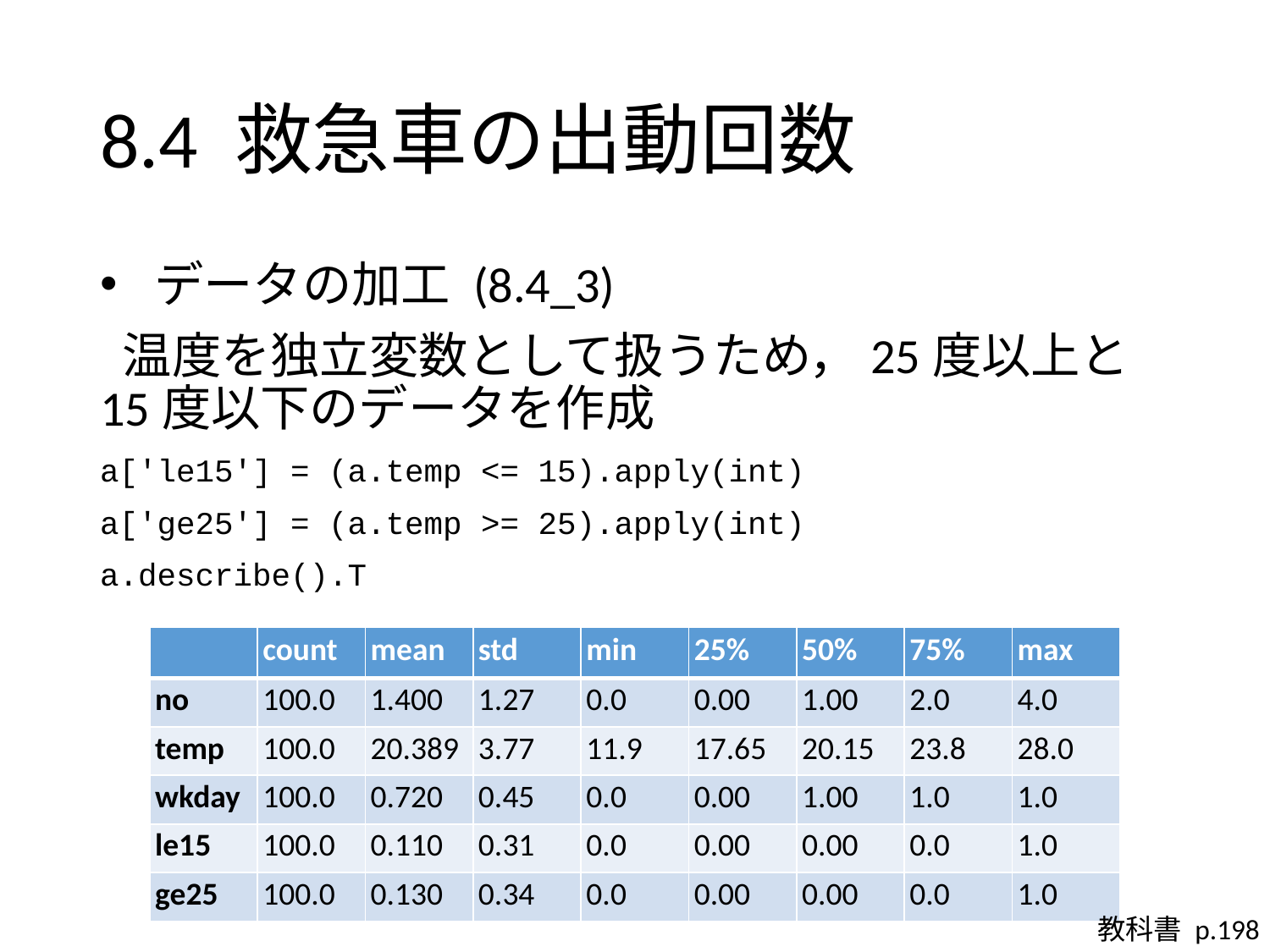

# 8.4 救急車の出動回数
 データの加工 (8.4_3)
 温度を独立変数として扱うため，25度以上と15度以下のデータを作成
a['le15'] = (a.temp <= 15).apply(int)
a['ge25'] = (a.temp >= 25).apply(int)
a.describe().T
|  | count | mean | std | min | 25% | 50% | 75% | max |
| --- | --- | --- | --- | --- | --- | --- | --- | --- |
| no | 100.0 | 1.400 | 1.27 | 0.0 | 0.00 | 1.00 | 2.0 | 4.0 |
| temp | 100.0 | 20.389 | 3.77 | 11.9 | 17.65 | 20.15 | 23.8 | 28.0 |
| wkday | 100.0 | 0.720 | 0.45 | 0.0 | 0.00 | 1.00 | 1.0 | 1.0 |
| le15 | 100.0 | 0.110 | 0.31 | 0.0 | 0.00 | 0.00 | 0.0 | 1.0 |
| ge25 | 100.0 | 0.130 | 0.34 | 0.0 | 0.00 | 0.00 | 0.0 | 1.0 |
教科書 p.198